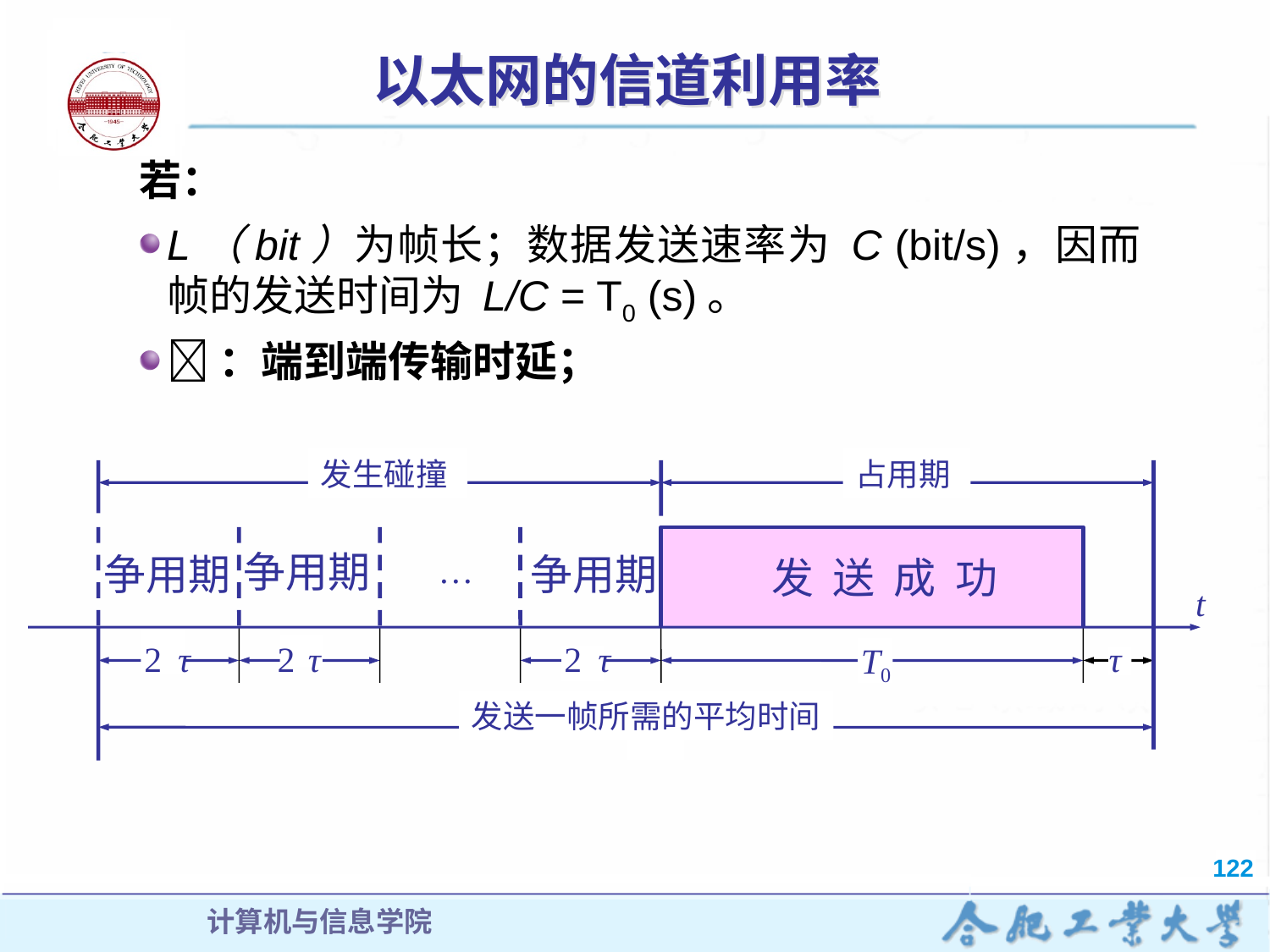

# 以太网的信道利用率
若：
L（bit）为帧长；数据发送速率为 C (bit/s)，因而帧的发送时间为 L/C = T0 (s)。
τ：端到端传输时延；

发生碰撞
占用期

争用期
争用期
争用期
…
发  送  成  功
t

2
τ
2
τ
τ
τ
2
T0

发送一帧所需的平均时间